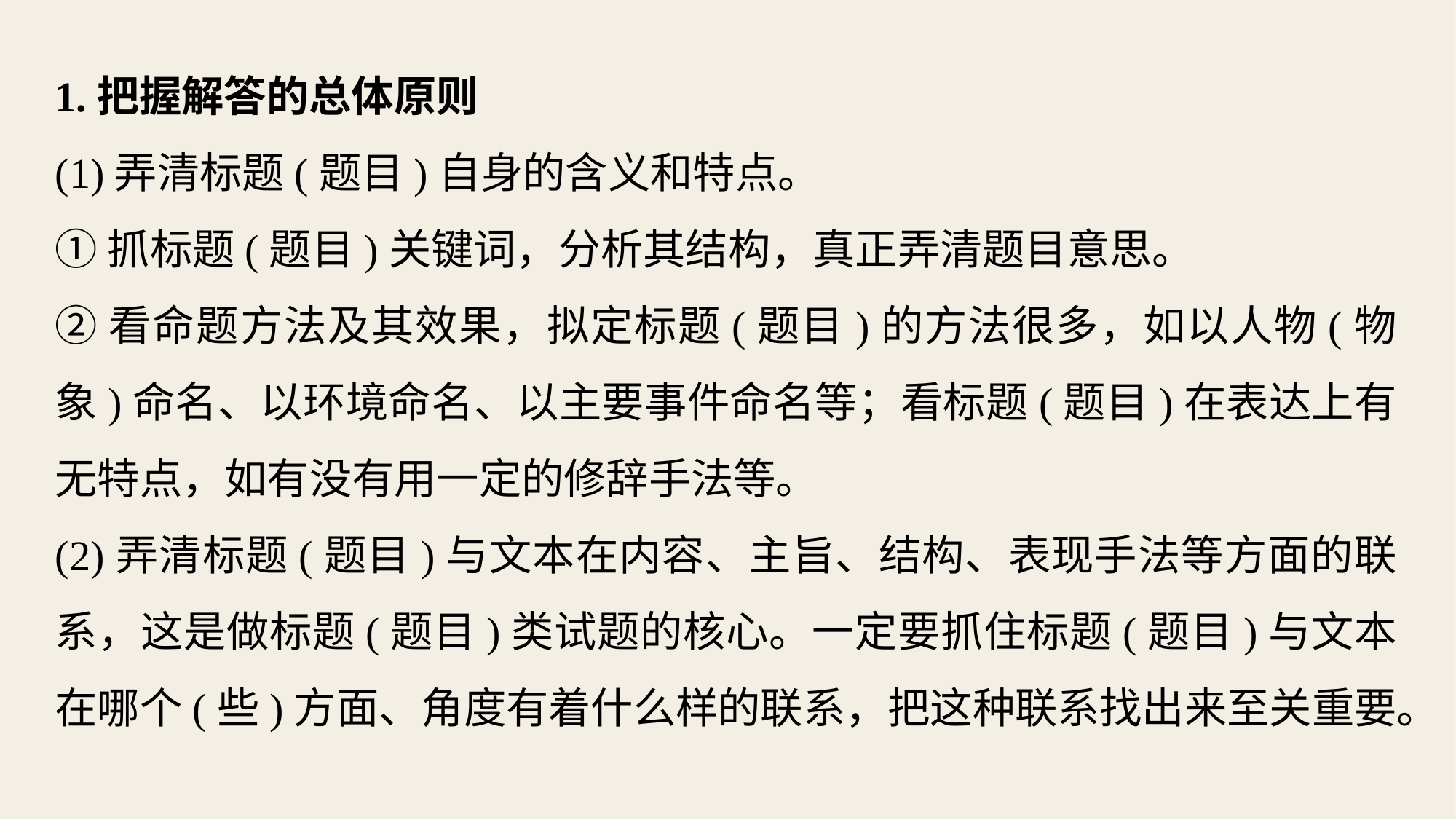

1.把握解答的总体原则
(1)弄清标题(题目)自身的含义和特点。
①抓标题(题目)关键词，分析其结构，真正弄清题目意思。
②看命题方法及其效果，拟定标题(题目)的方法很多，如以人物(物象)命名、以环境命名、以主要事件命名等；看标题(题目)在表达上有无特点，如有没有用一定的修辞手法等。
(2)弄清标题(题目)与文本在内容、主旨、结构、表现手法等方面的联系，这是做标题(题目)类试题的核心。一定要抓住标题(题目)与文本在哪个(些)方面、角度有着什么样的联系，把这种联系找出来至关重要。